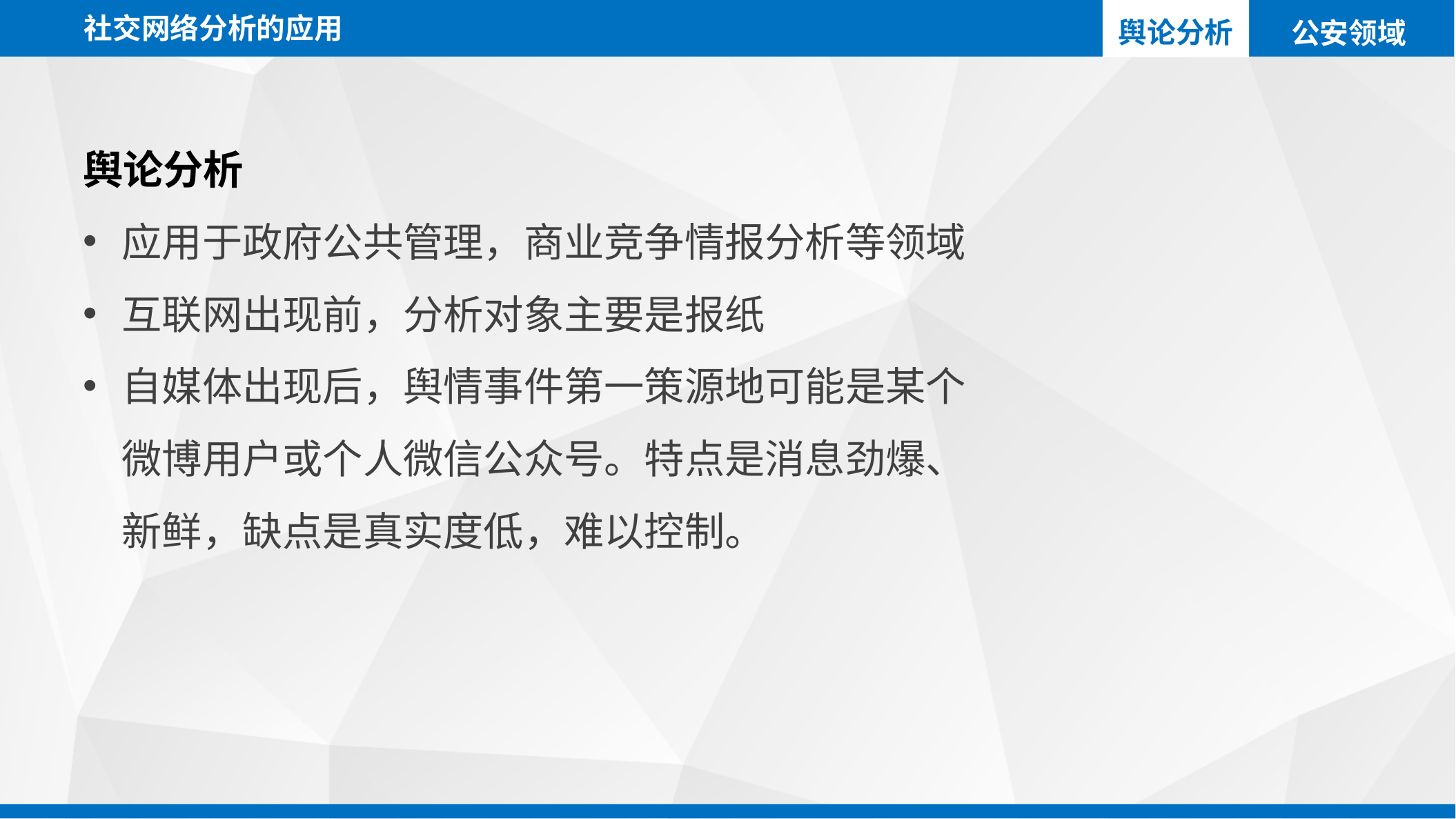

社交网络分析的应用
舆论分析
公安领域

舆论分析
应用于政府公共管理，商业竞争情报分析等领域
互联网出现前，分析对象主要是报纸
自媒体出现后，舆情事件第一策源地可能是某个微博用户或个人微信公众号。特点是消息劲爆、新鲜，缺点是真实度低，难以控制。